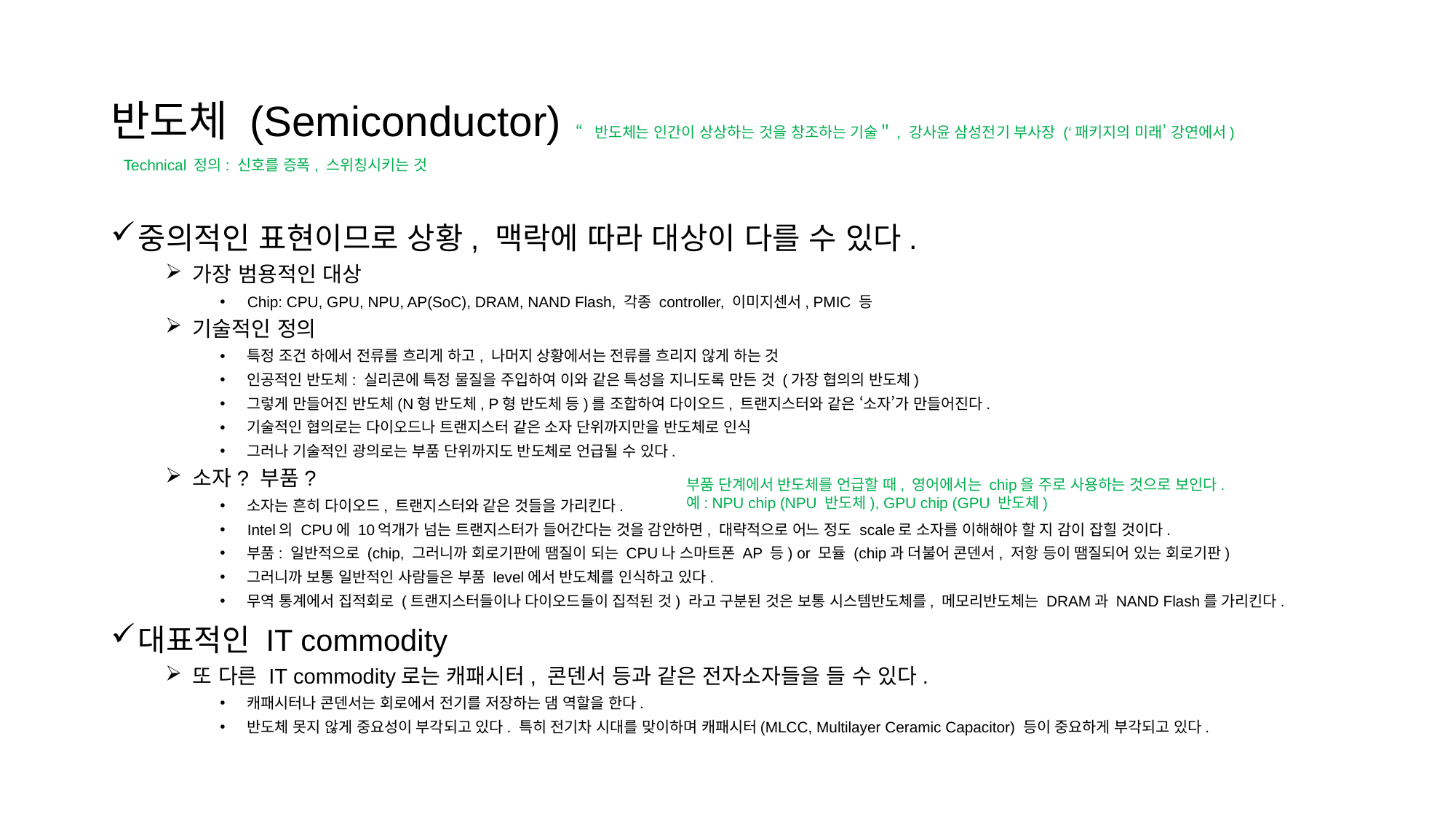

# 반도체 (Semiconductor)
“반도체는 인간이 상상하는 것을 창조하는 기술＂, 강사윤 삼성전기 부사장 (‘패키지의 미래’ 강연에서)
Technical 정의: 신호를 증폭, 스위칭시키는 것
중의적인 표현이므로 상황, 맥락에 따라 대상이 다를 수 있다.
가장 범용적인 대상
Chip: CPU, GPU, NPU, AP(SoC), DRAM, NAND Flash, 각종 controller, 이미지센서, PMIC 등
기술적인 정의
특정 조건 하에서 전류를 흐리게 하고, 나머지 상황에서는 전류를 흐리지 않게 하는 것
인공적인 반도체: 실리콘에 특정 물질을 주입하여 이와 같은 특성을 지니도록 만든 것 (가장 협의의 반도체)
그렇게 만들어진 반도체(N형 반도체, P형 반도체 등)를 조합하여 다이오드, 트랜지스터와 같은 ‘소자’가 만들어진다.
기술적인 협의로는 다이오드나 트랜지스터 같은 소자 단위까지만을 반도체로 인식
그러나 기술적인 광의로는 부품 단위까지도 반도체로 언급될 수 있다.
소자? 부품?
소자는 흔히 다이오드, 트랜지스터와 같은 것들을 가리킨다.
Intel의 CPU에 10억개가 넘는 트랜지스터가 들어간다는 것을 감안하면, 대략적으로 어느 정도 scale로 소자를 이해해야 할 지 감이 잡힐 것이다.
부품: 일반적으로 (chip, 그러니까 회로기판에 땜질이 되는 CPU나 스마트폰 AP 등) or 모듈 (chip과 더불어 콘덴서, 저항 등이 땜질되어 있는 회로기판)
그러니까 보통 일반적인 사람들은 부품 level에서 반도체를 인식하고 있다.
무역 통계에서 집적회로 (트랜지스터들이나 다이오드들이 집적된 것) 라고 구분된 것은 보통 시스템반도체를, 메모리반도체는 DRAM과 NAND Flash를 가리킨다.
대표적인 IT commodity
또 다른 IT commodity로는 캐패시터, 콘덴서 등과 같은 전자소자들을 들 수 있다.
캐패시터나 콘덴서는 회로에서 전기를 저장하는 댐 역할을 한다.
반도체 못지 않게 중요성이 부각되고 있다. 특히 전기차 시대를 맞이하며 캐패시터(MLCC, Multilayer Ceramic Capacitor) 등이 중요하게 부각되고 있다.
부품 단계에서 반도체를 언급할 때, 영어에서는 chip을 주로 사용하는 것으로 보인다.
예: NPU chip (NPU 반도체), GPU chip (GPU 반도체)